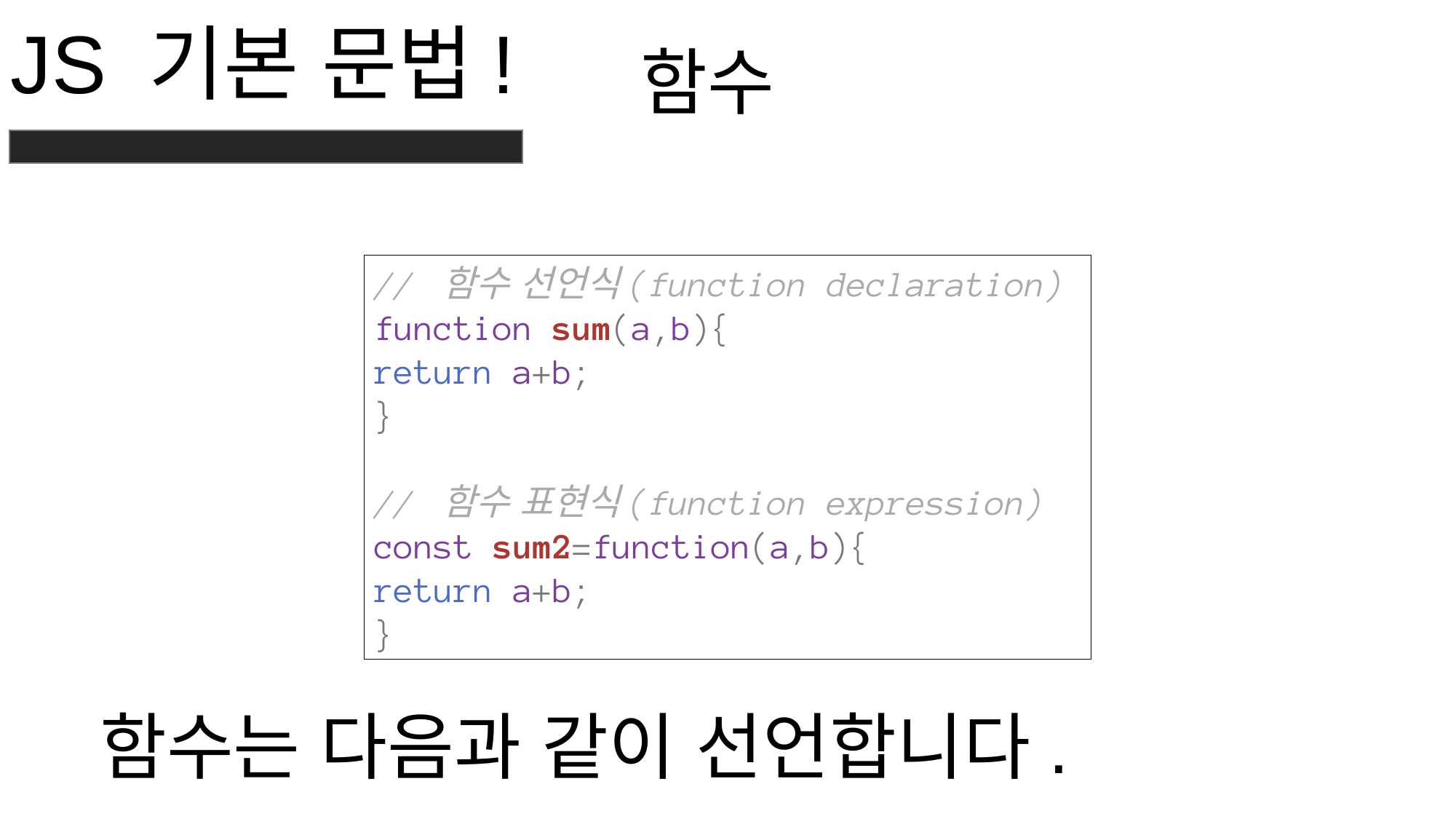

JS 기본 문법!
함수

// 함수 선언식(function declaration)
function sum(a,b){
return a+b;
}
// 함수 표현식(function expression)
const sum2=function(a,b){
return a+b;
}
함수는 다음과 같이 선언합니다.